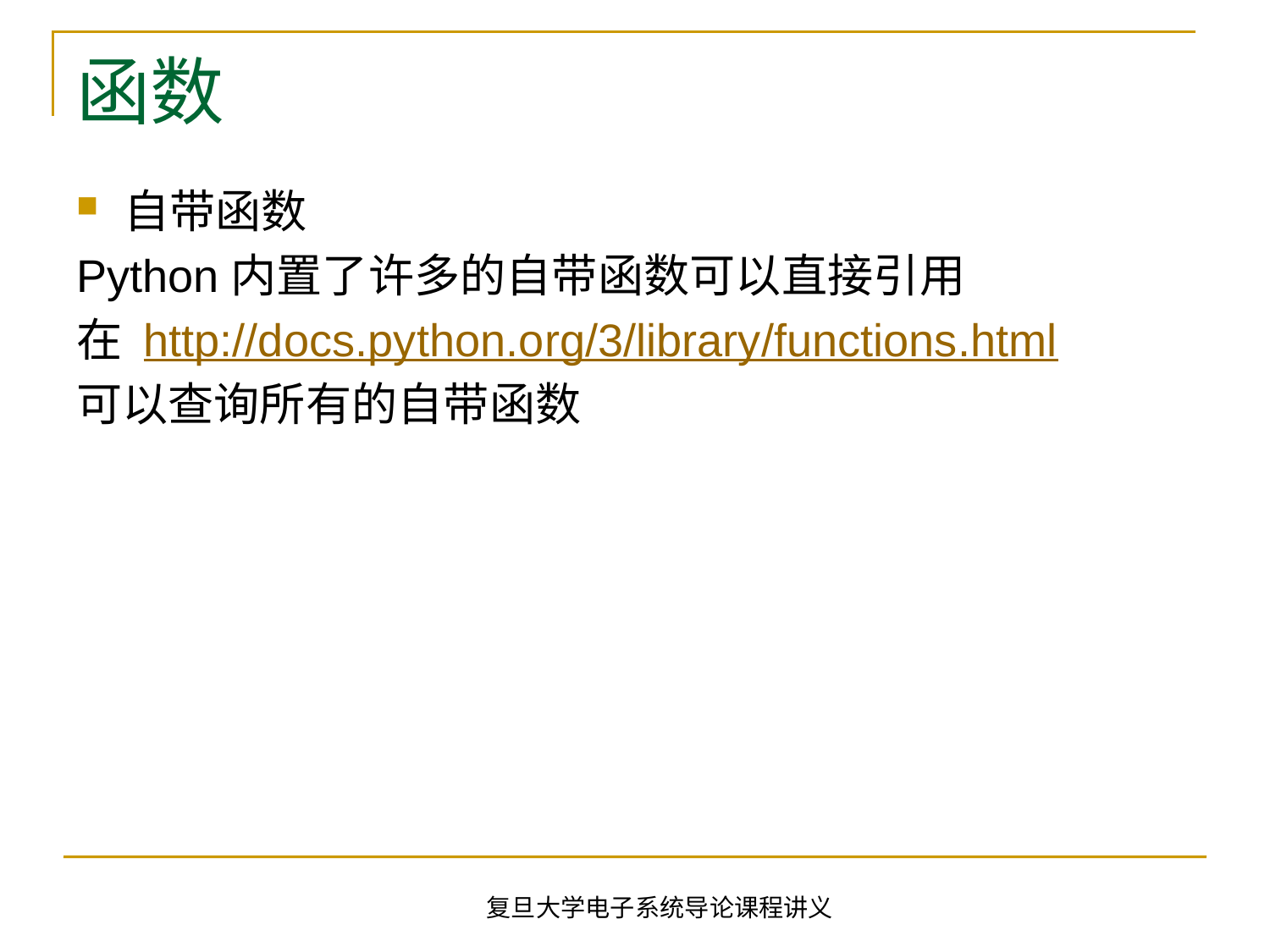

# 函数
自带函数
Python内置了许多的自带函数可以直接引用
在 http://docs.python.org/3/library/functions.html
可以查询所有的自带函数